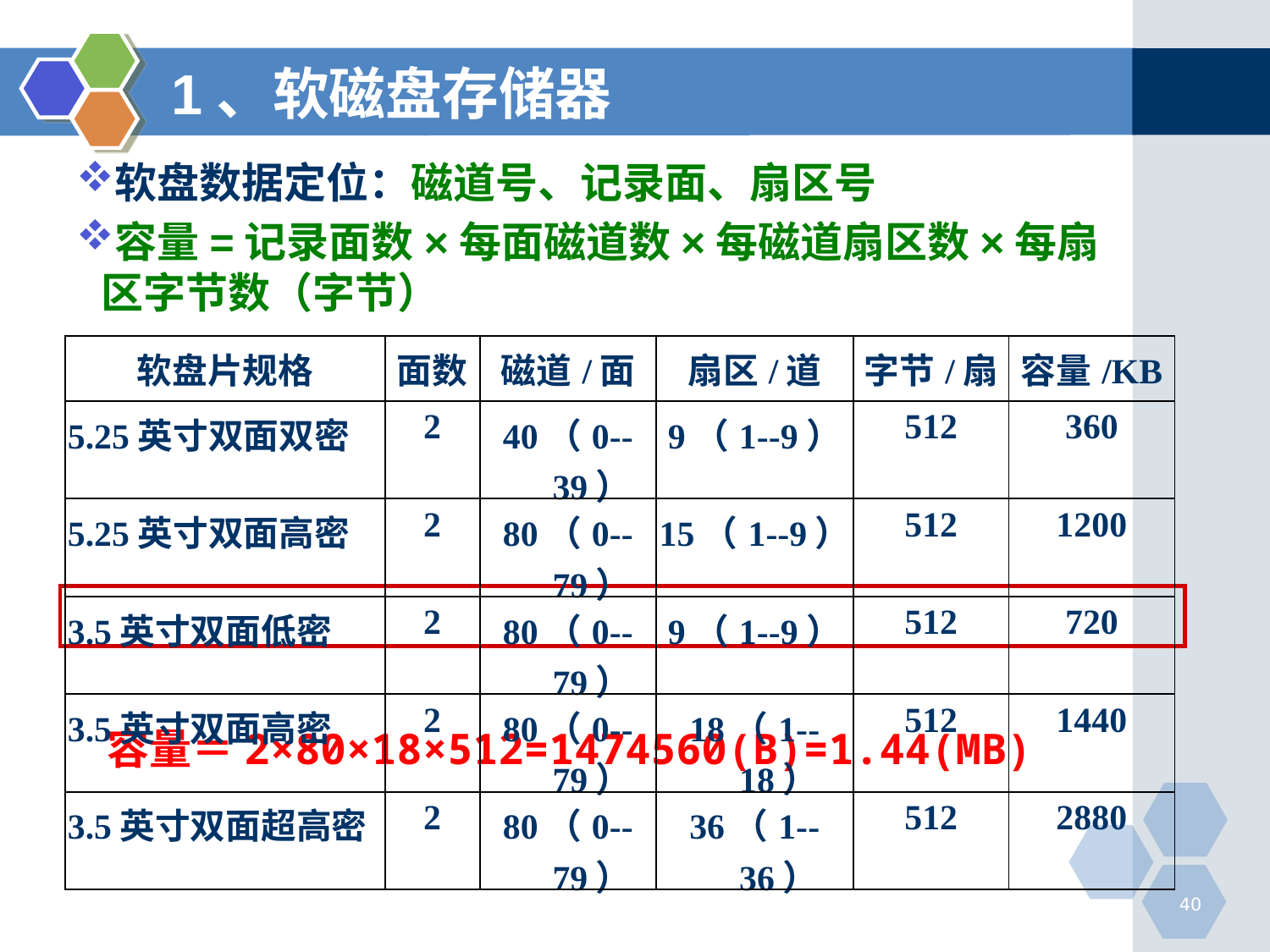

# 1、软磁盘存储器
软盘数据定位：磁道号、记录面、扇区号
容量=记录面数×每面磁道数×每磁道扇区数×每扇区字节数（字节）
| 软盘片规格 | 面数 | 磁道/面 | 扇区/道 | 字节/扇 | 容量/KB |
| --- | --- | --- | --- | --- | --- |
| 5.25英寸双面双密 | 2 | 40（0--39） | 9（1--9） | 512 | 360 |
| 5.25英寸双面高密 | 2 | 80（0--79） | 15（1--9） | 512 | 1200 |
| 3.5英寸双面低密 | 2 | 80（0--79） | 9（1--9） | 512 | 720 |
| 3.5英寸双面高密 | 2 | 80（0--79） | 18（1--18） | 512 | 1440 |
| 3.5英寸双面超高密 | 2 | 80（0--79） | 36（1--36） | 512 | 2880 |

 容量＝2×80×18×512=1474560(B)=1.44(MB)
40